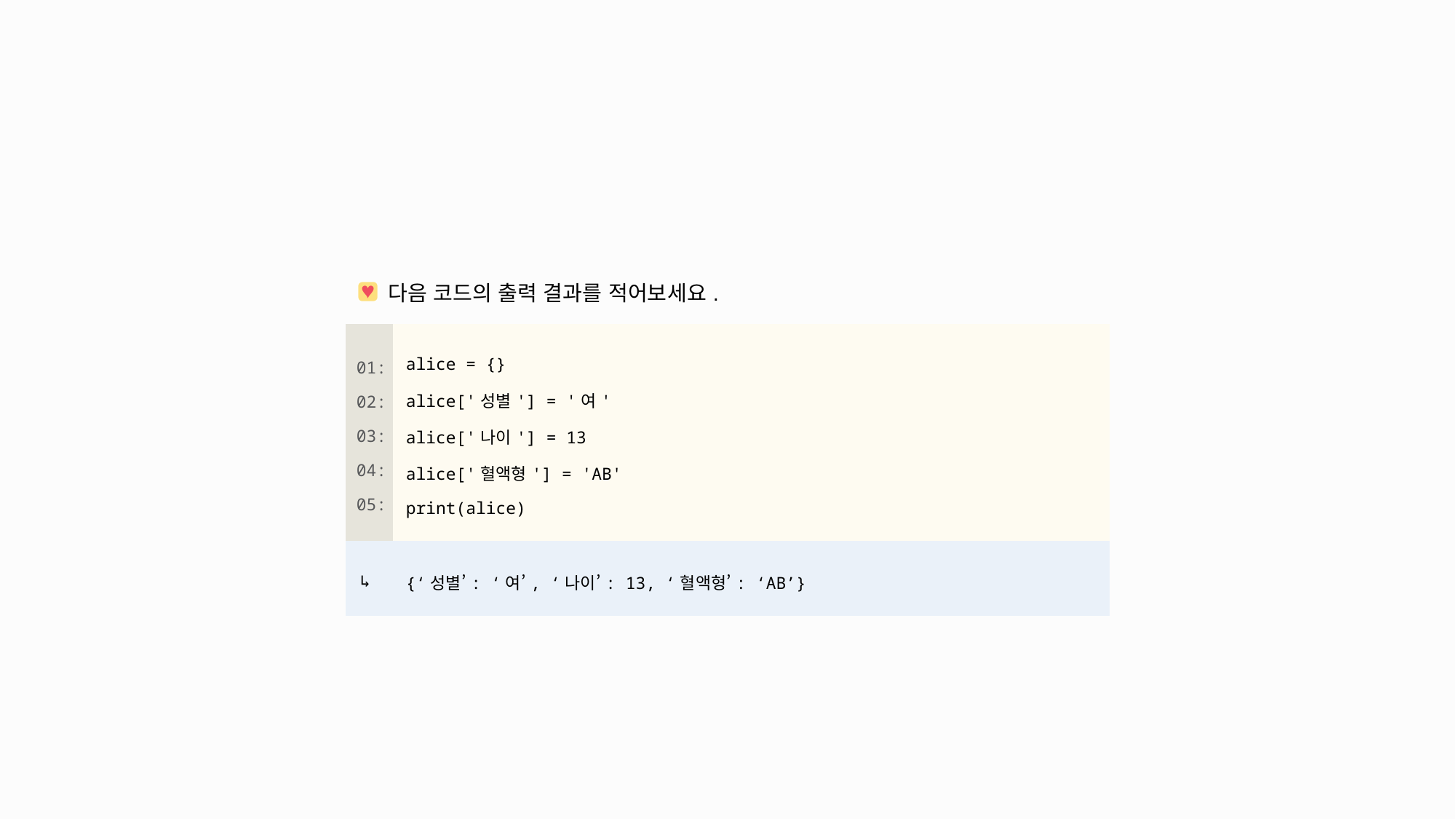

| 다음 코드의 출력 결과를 적어보세요. |  |
| --- | --- |
| 01: 02: 03: 04: 05: | alice = {} alice['성별'] = '여' alice['나이'] = 13 alice['혈액형'] = 'AB' print(alice) |
| ↳ | {‘성별’: ‘여’, ‘나이’: 13, ‘혈액형’: ‘AB’} |